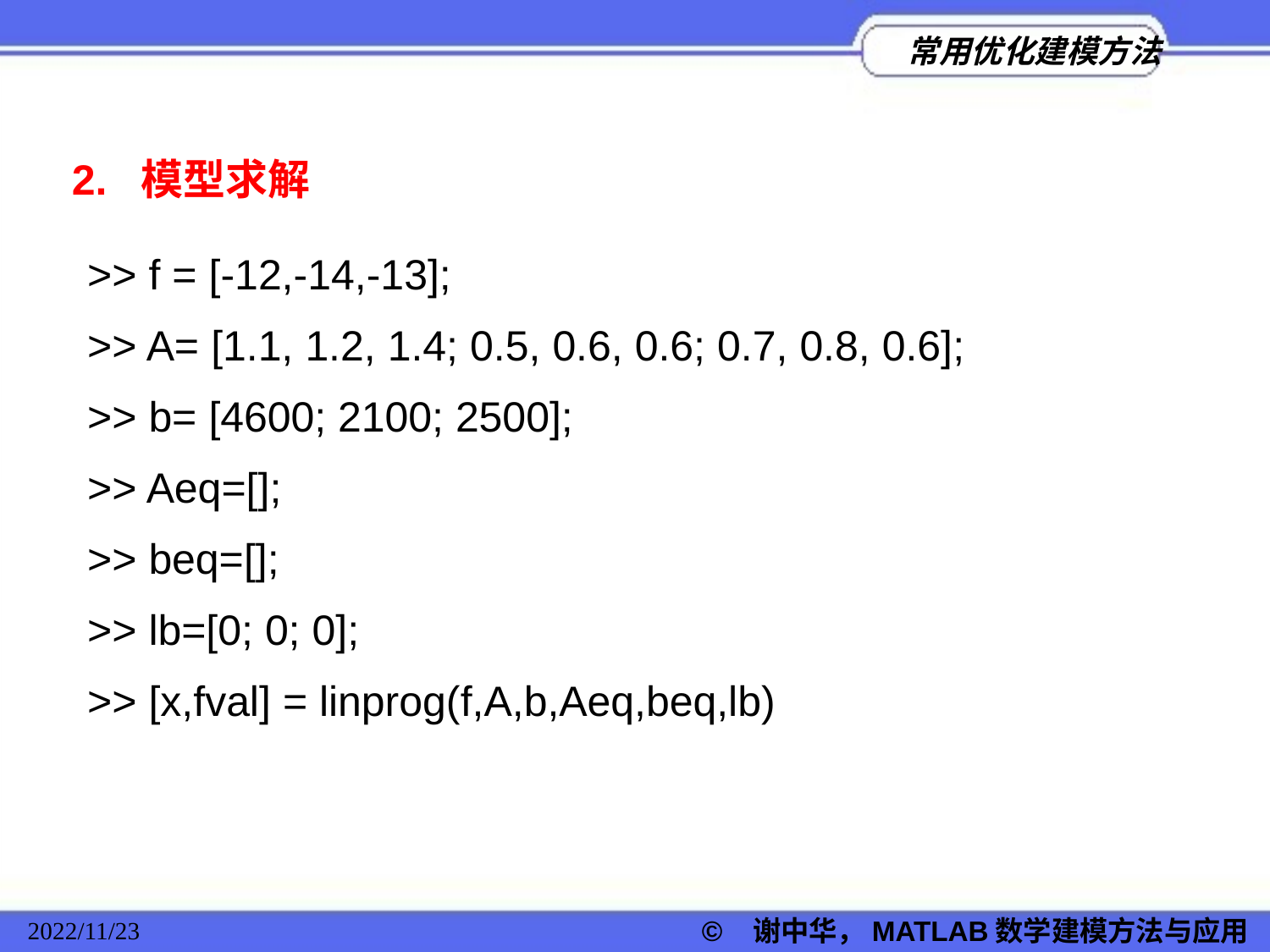

2.  模型求解
>> f = [-12,-14,-13];
>> A= [1.1, 1.2, 1.4; 0.5, 0.6, 0.6; 0.7, 0.8, 0.6];
>> b= [4600; 2100; 2500];
>> Aeq=[];
>> beq=[];
>> lb=[0; 0; 0];
>> [x,fval] = linprog(f,A,b,Aeq,beq,lb)
2022/11/23
©   谢中华，MATLAB数学建模方法与应用